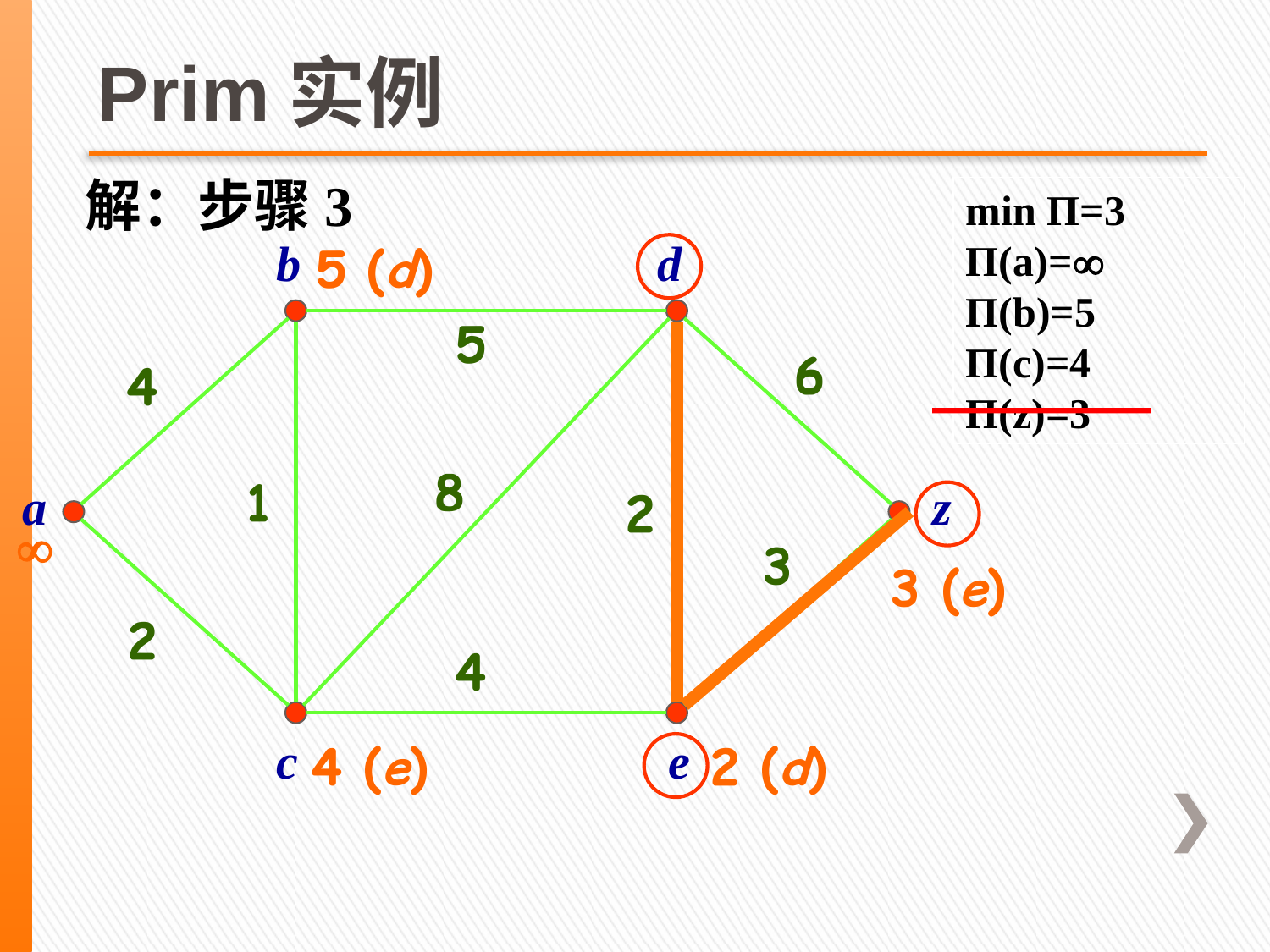

Prim实例
解：步骤3
min Π=3
Π(a)=∞
Π(b)=5
Π(c)=4
Π(z)=3
b
d

a
z

c
e
5
6
4
8
1
2
3
2
4
∞

2 (d)

5 (d)

∞
3 (e)
4 (e)